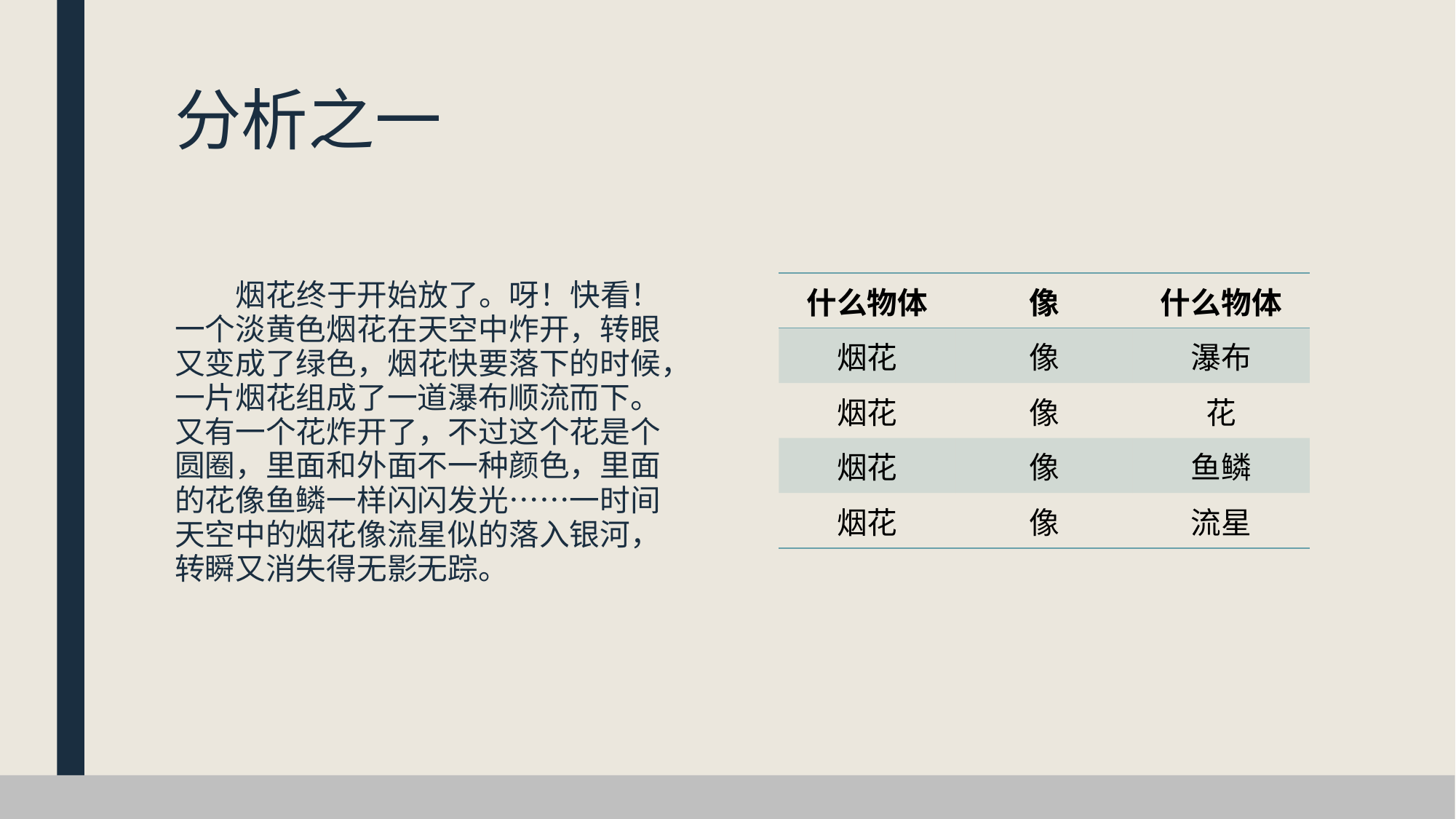

# 分析之一
        烟花终于开始放了。呀！快看！一个淡黄色烟花在天空中炸开，转眼又变成了绿色，烟花快要落下的时候，一片烟花组成了一道瀑布顺流而下。又有一个花炸开了，不过这个花是个圆圈，里面和外面不一种颜色，里面的花像鱼鳞一样闪闪发光……一时间天空中的烟花像流星似的落入银河，转瞬又消失得无影无踪。
| 什么物体 | 像 | 什么物体 |
| --- | --- | --- |
| 烟花 | 像 | 瀑布 |
| 烟花 | 像 | 花 |
| 烟花 | 像 | 鱼鳞 |
| 烟花 | 像 | 流星 |